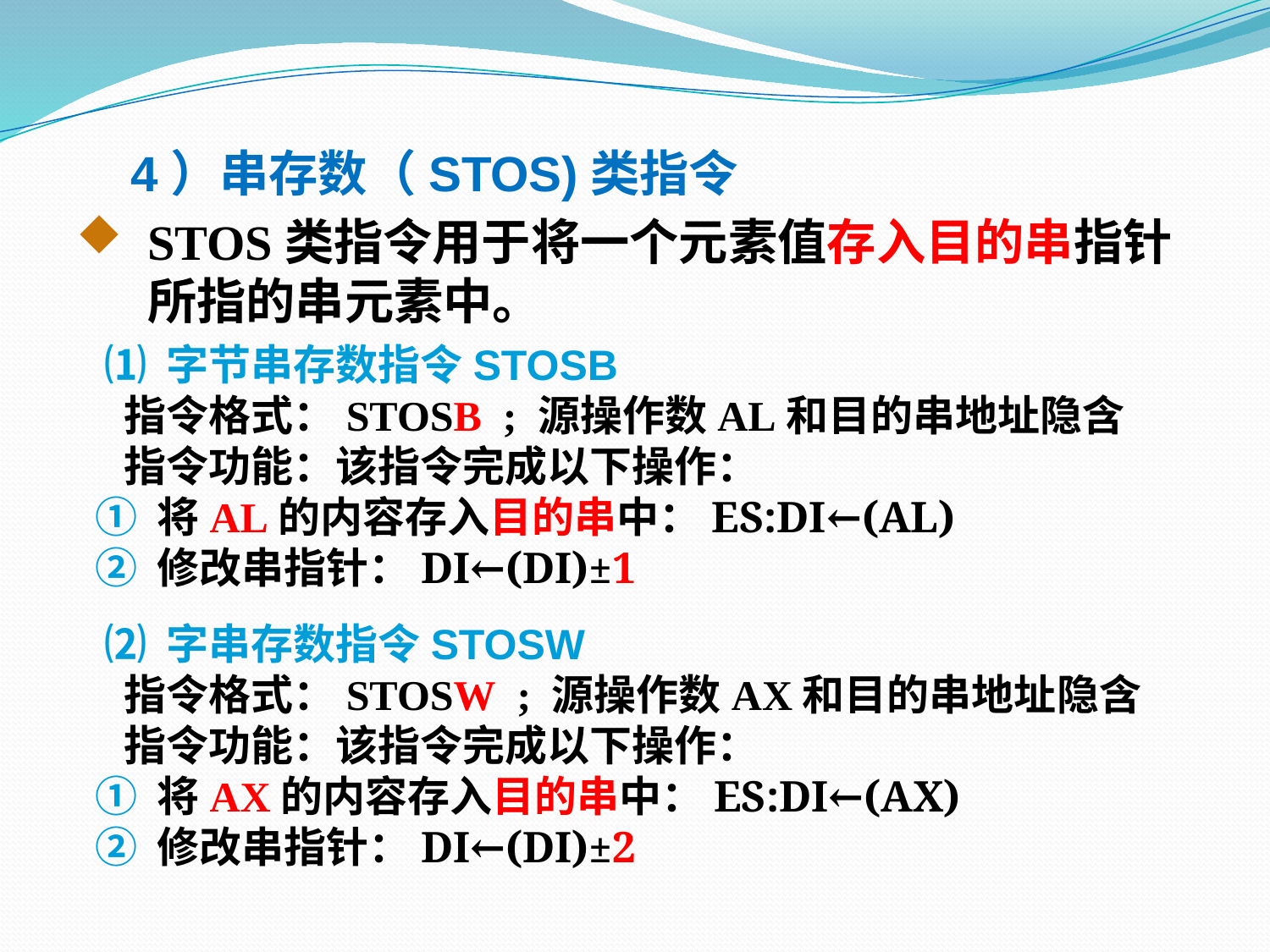

4）串存数（STOS)类指令
STOS类指令用于将一个元素值存入目的串指针所指的串元素中。
   ⑴ 字节串存数指令STOSB
    指令格式：STOSB  ; 源操作数AL和目的串地址隐含
    指令功能：该指令完成以下操作：
  ① 将AL的内容存入目的串中：ES:DI←(AL)
  ② 修改串指针：DI←(DI)±1

   ⑵ 字串存数指令STOSW
    指令格式：STOSW  ; 源操作数AX和目的串地址隐含
    指令功能：该指令完成以下操作：
  ① 将AX的内容存入目的串中：ES:DI←(AX)
  ② 修改串指针：DI←(DI)±2